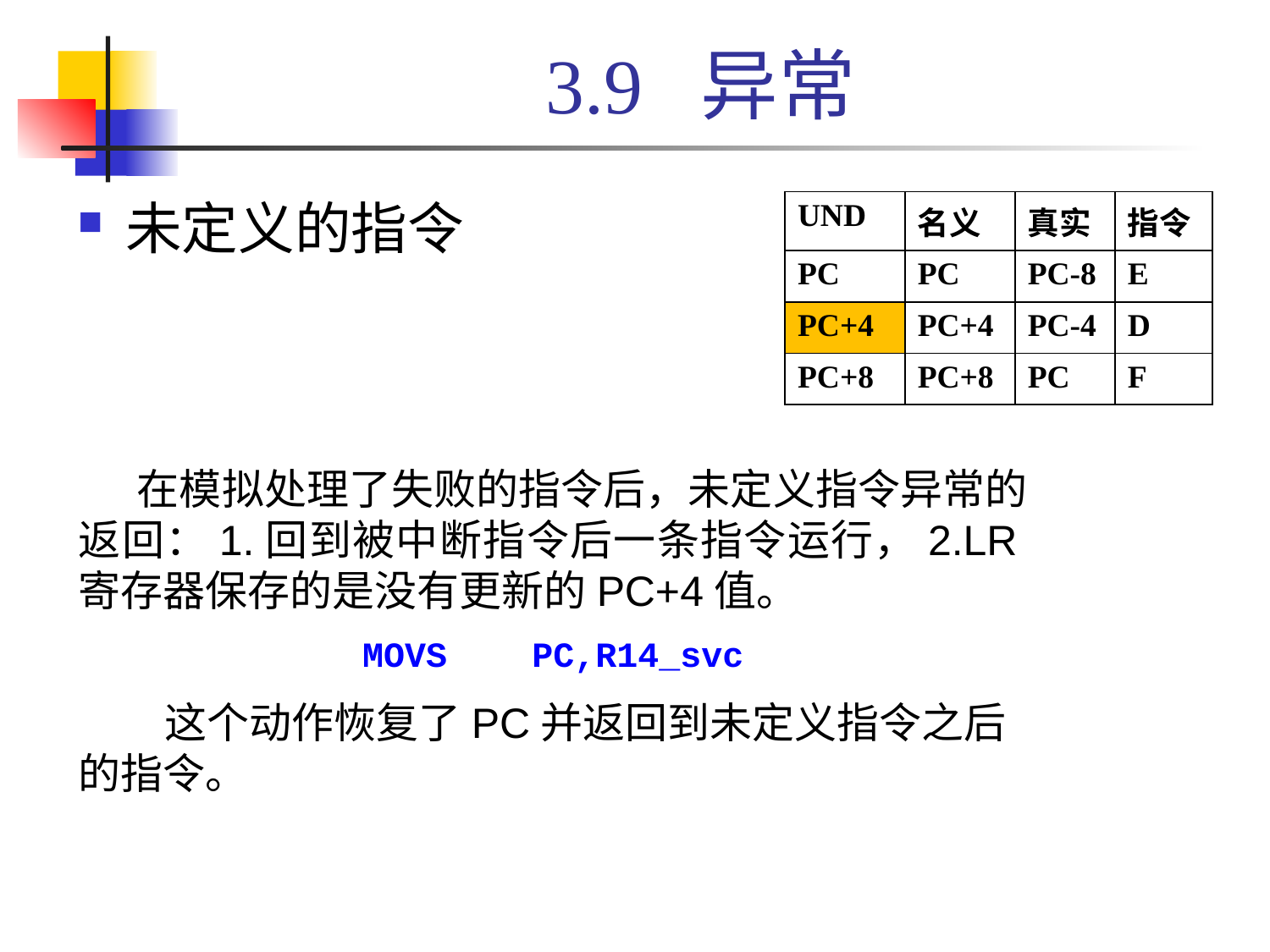

# 3.9  异常
未定义的指令
| UND | 名义 | 真实 | 指令 |
| --- | --- | --- | --- |
| PC | PC | PC-8 | E |
| PC+4 | PC+4 | PC-4 | D |
| PC+8 | PC+8 | PC | F |
     在模拟处理了失败的指令后，未定义指令异常的返回：1.回到被中断指令后一条指令运行，2.LR寄存器保存的是没有更新的PC+4值。
MOVS    PC,R14_svc
        这个动作恢复了PC并返回到未定义指令之后的指令。